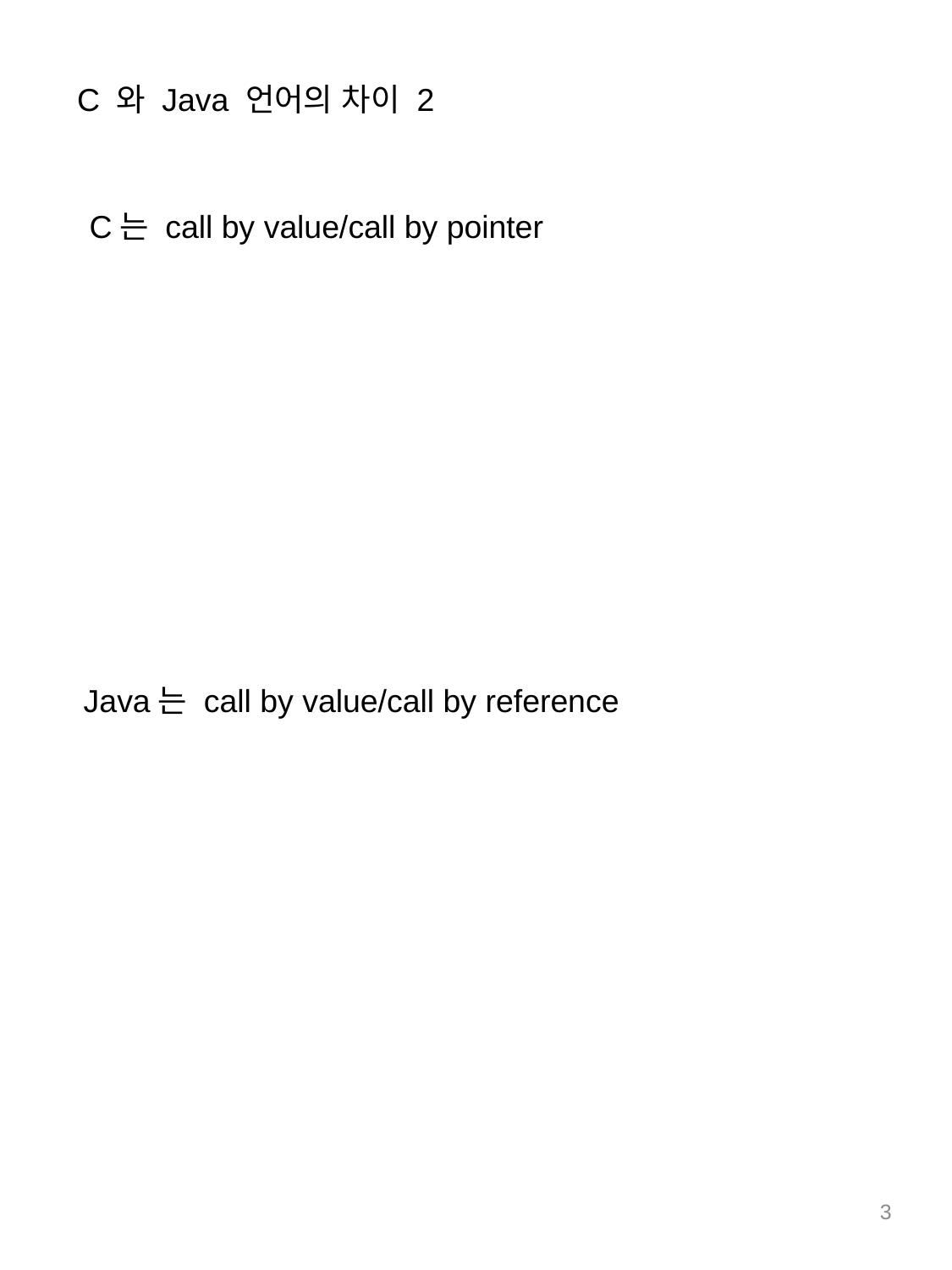

C 와 Java 언어의 차이 2
C는 call by value/call by pointer
Java는 call by value/call by reference
3